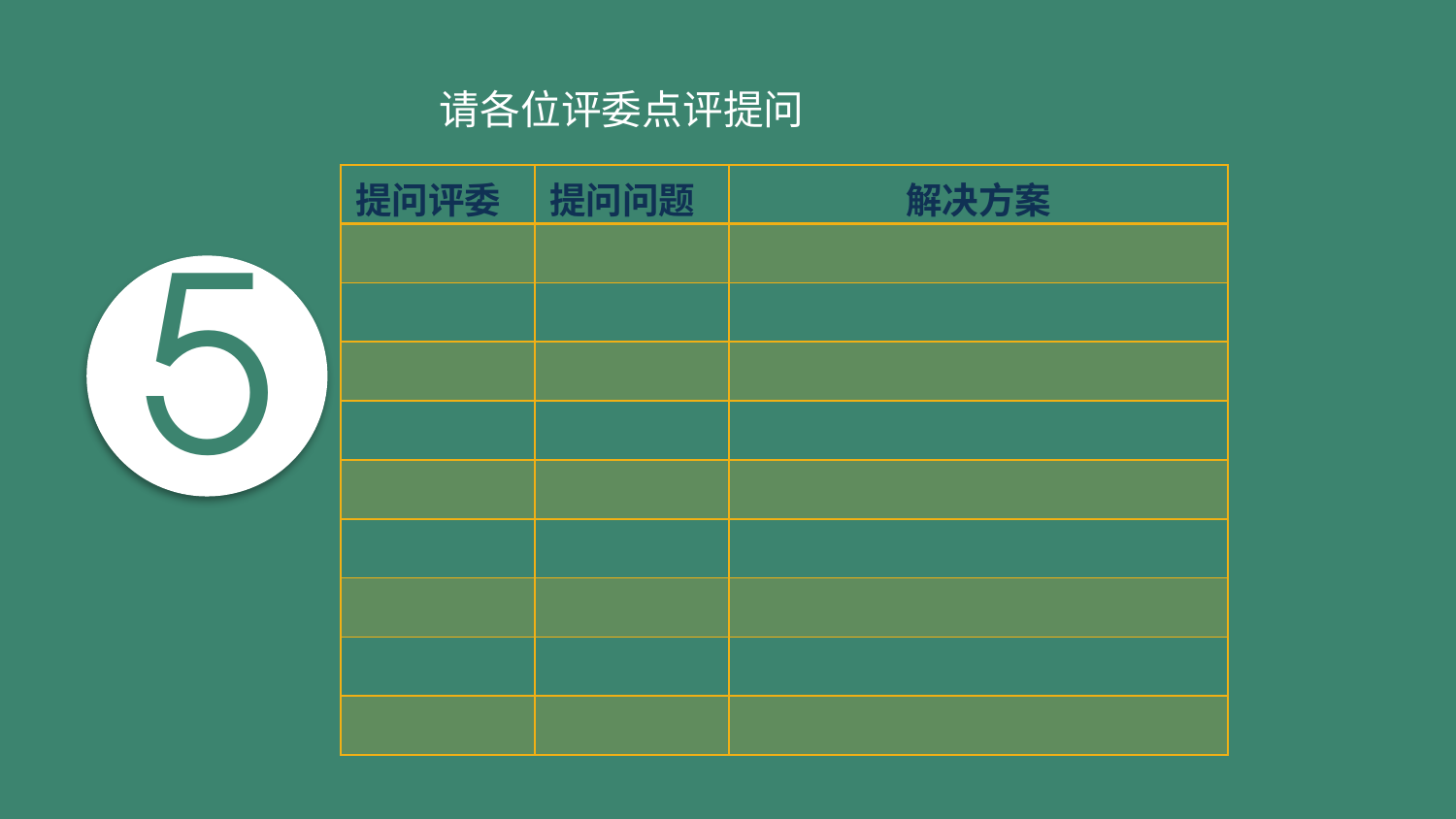

请各位评委点评提问
| 提问评委 | 提问问题 | 解决方案 |
| --- | --- | --- |
|  |  |  |
|  |  |  |
|  |  |  |
|  |  |  |
|  |  |  |
|  |  |  |
|  |  |  |
|  |  |  |
|  |  |  |
5